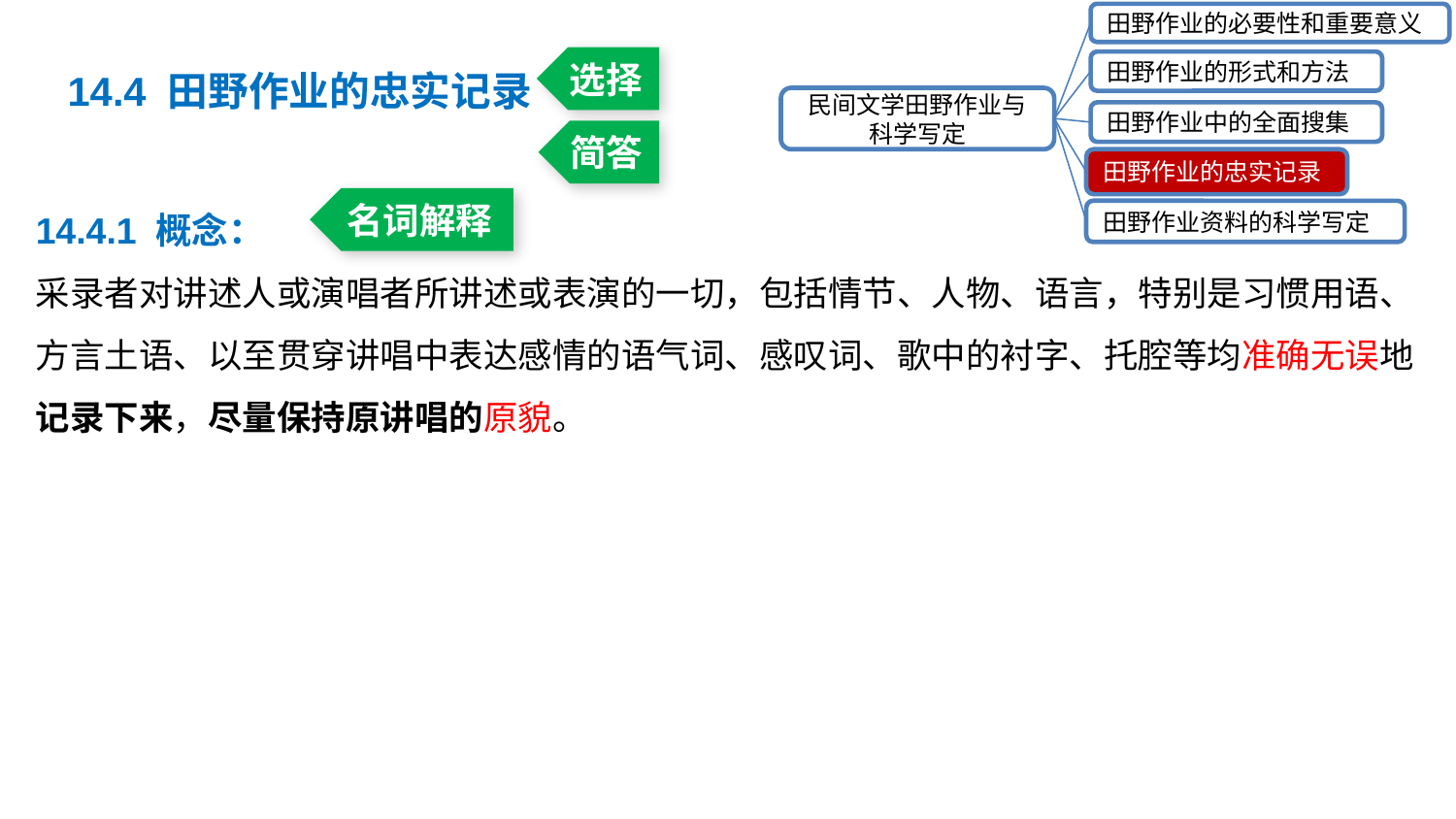

田野作业的必要性和重要意义
田野作业的形式和方法
民间文学田野作业与科学写定
田野作业中的全面搜集
田野作业的忠实记录
田野作业资料的科学写定
14.4 田野作业的忠实记录
选择
简答
14.4.1 概念：
采录者对讲述人或演唱者所讲述或表演的一切，包括情节、人物、语言，特别是习惯用语、方言土语、以至贯穿讲唱中表达感情的语气词、感叹词、歌中的衬字、托腔等均准确无误地记录下来，尽量保持原讲唱的原貌。
名词解释